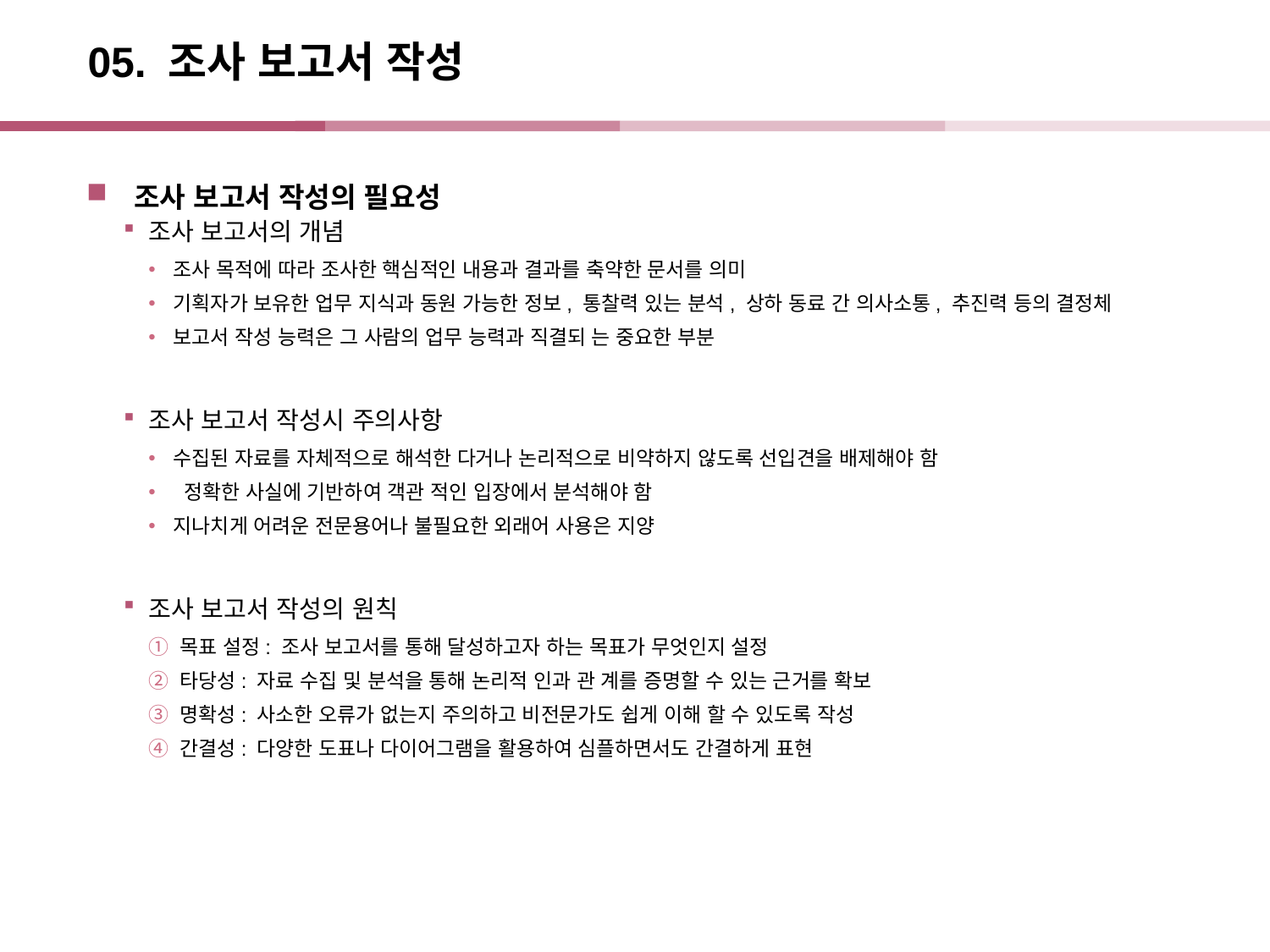

# 05. 조사 보고서 작성
조사 보고서 작성의 필요성
조사 보고서의 개념
조사 목적에 따라 조사한 핵심적인 내용과 결과를 축약한 문서를 의미
기획자가 보유한 업무 지식과 동원 가능한 정보, 통찰력 있는 분석, 상하 동료 간 의사소통, 추진력 등의 결정체
보고서 작성 능력은 그 사람의 업무 능력과 직결되 는 중요한 부분

조사 보고서 작성시 주의사항
수집된 자료를 자체적으로 해석한 다거나 논리적으로 비약하지 않도록 선입견을 배제해야 함
 정확한 사실에 기반하여 객관 적인 입장에서 분석해야 함
지나치게 어려운 전문용어나 불필요한 외래어 사용은 지양

조사 보고서 작성의 원칙
목표 설정: 조사 보고서를 통해 달성하고자 하는 목표가 무엇인지 설정
타당성: 자료 수집 및 분석을 통해 논리적 인과 관 계를 증명할 수 있는 근거를 확보
명확성: 사소한 오류가 없는지 주의하고 비전문가도 쉽게 이해 할 수 있도록 작성
간결성: 다양한 도표나 다이어그램을 활용하여 심플하면서도 간결하게 표현